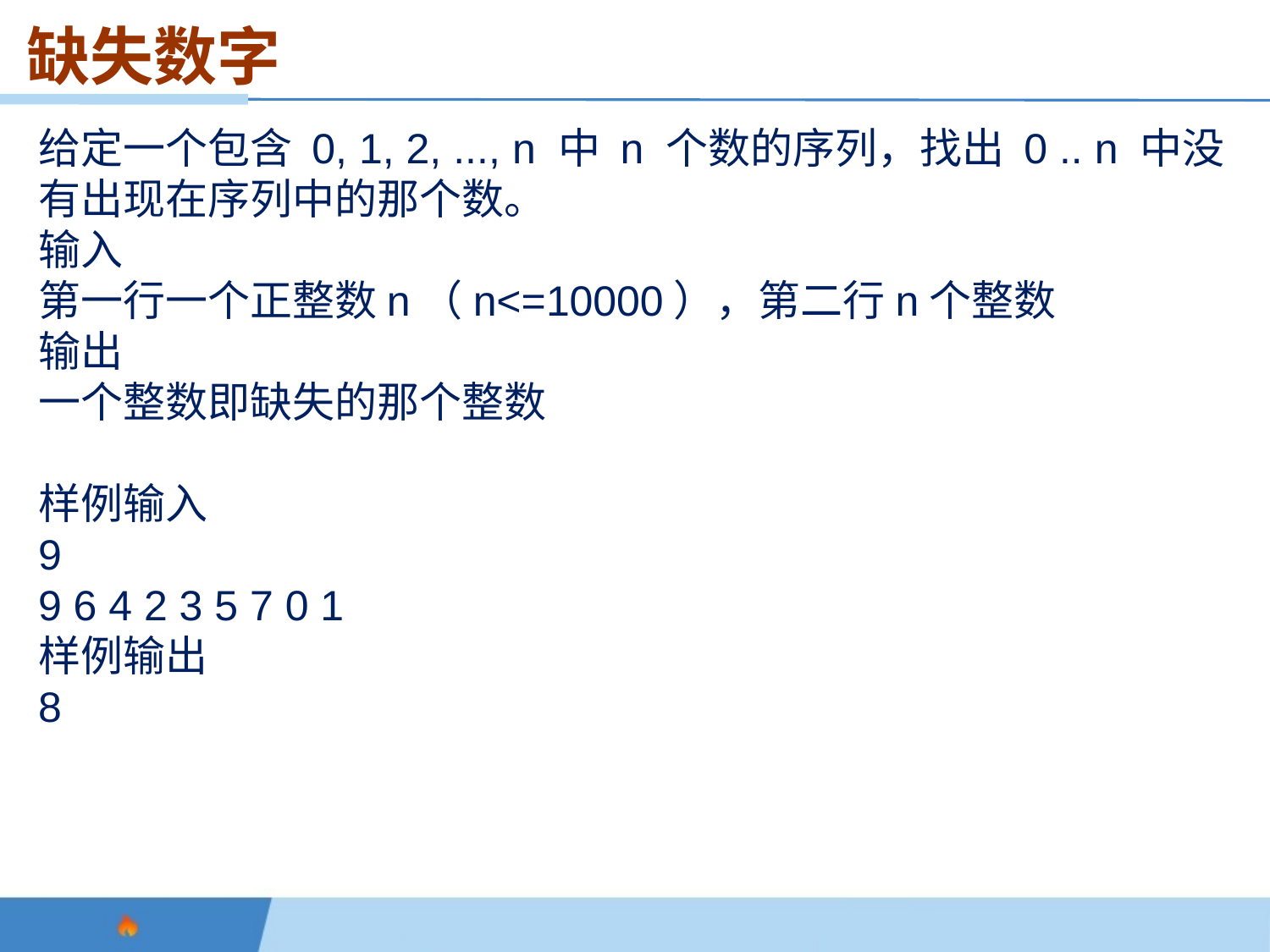

缺失数字
给定一个包含 0, 1, 2, ..., n 中 n 个数的序列，找出 0 .. n 中没有出现在序列中的那个数。
输入
第一行一个正整数n（n<=10000），第二行n个整数
输出
一个整数即缺失的那个整数

样例输入
9
9 6 4 2 3 5 7 0 1
样例输出
8